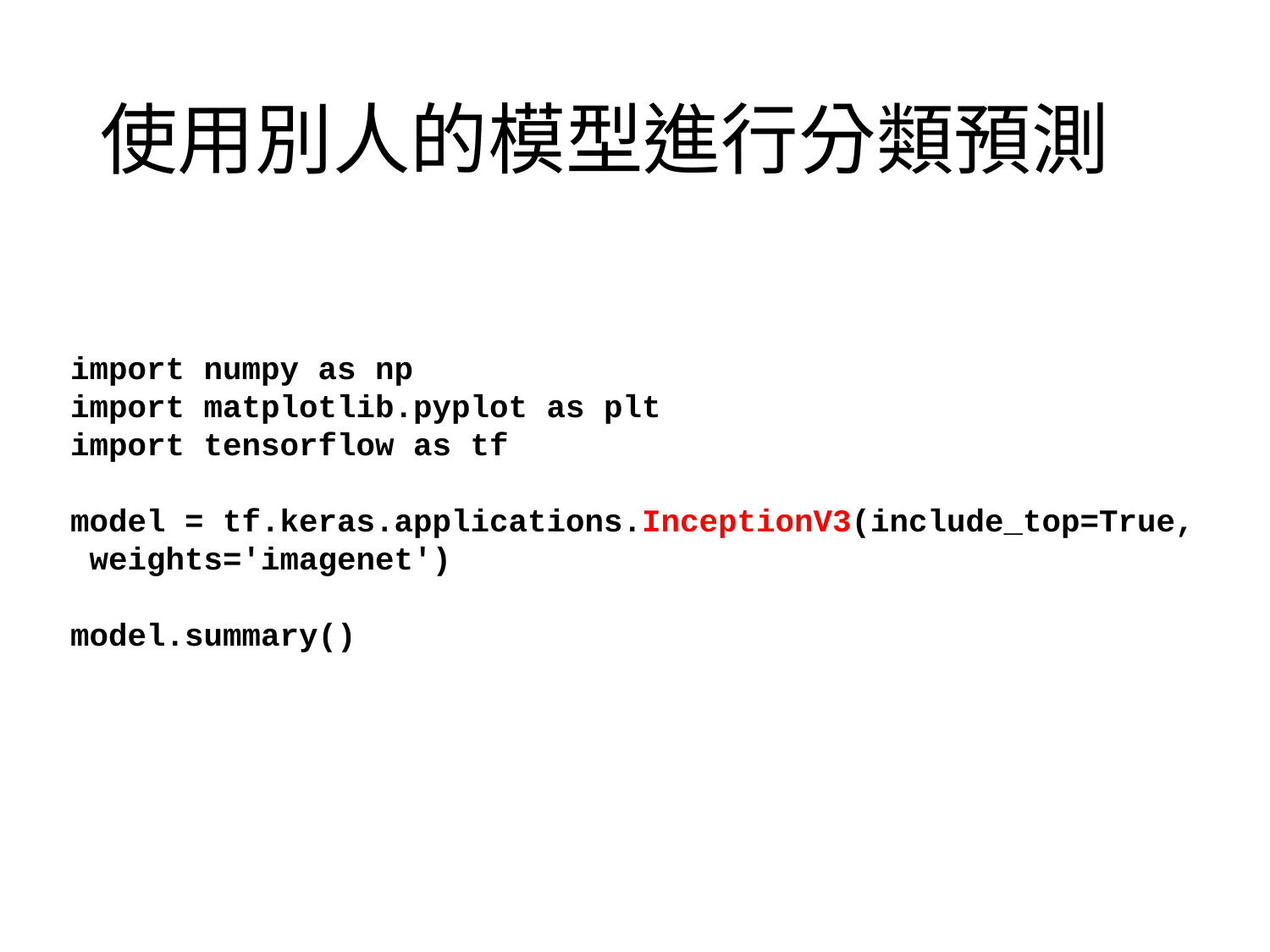

# 使用別人的模型進行分類預測
import numpy as np
import matplotlib.pyplot as plt
import tensorflow as tf
model = tf.keras.applications.InceptionV3(include_top=True, weights='imagenet')
model.summary()